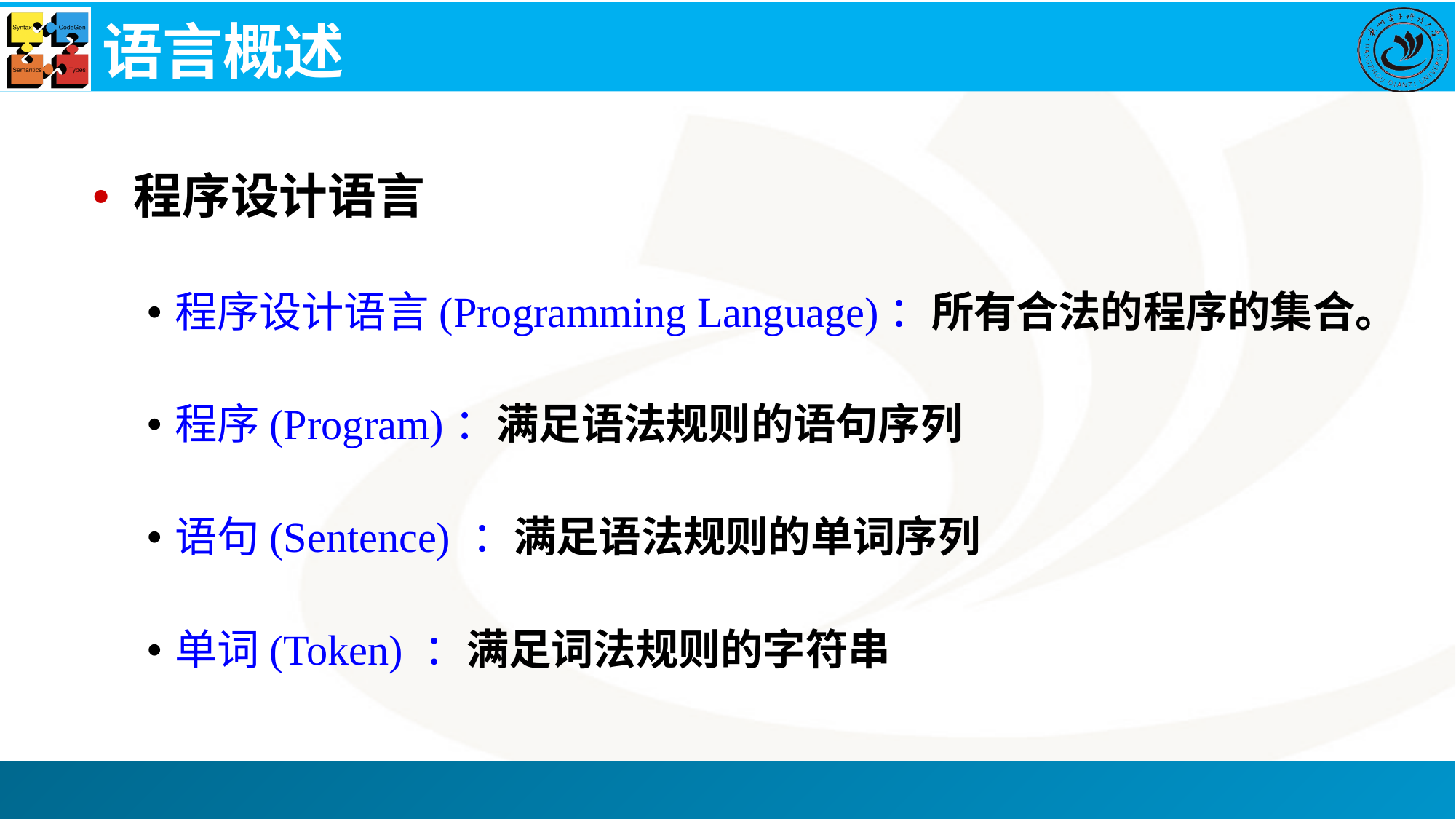

# 语言概述
程序设计语言
程序设计语言(Programming Language)：所有合法的程序的集合。
程序(Program)：满足语法规则的语句序列
语句(Sentence) ：满足语法规则的单词序列
单词(Token) ：满足词法规则的字符串
5